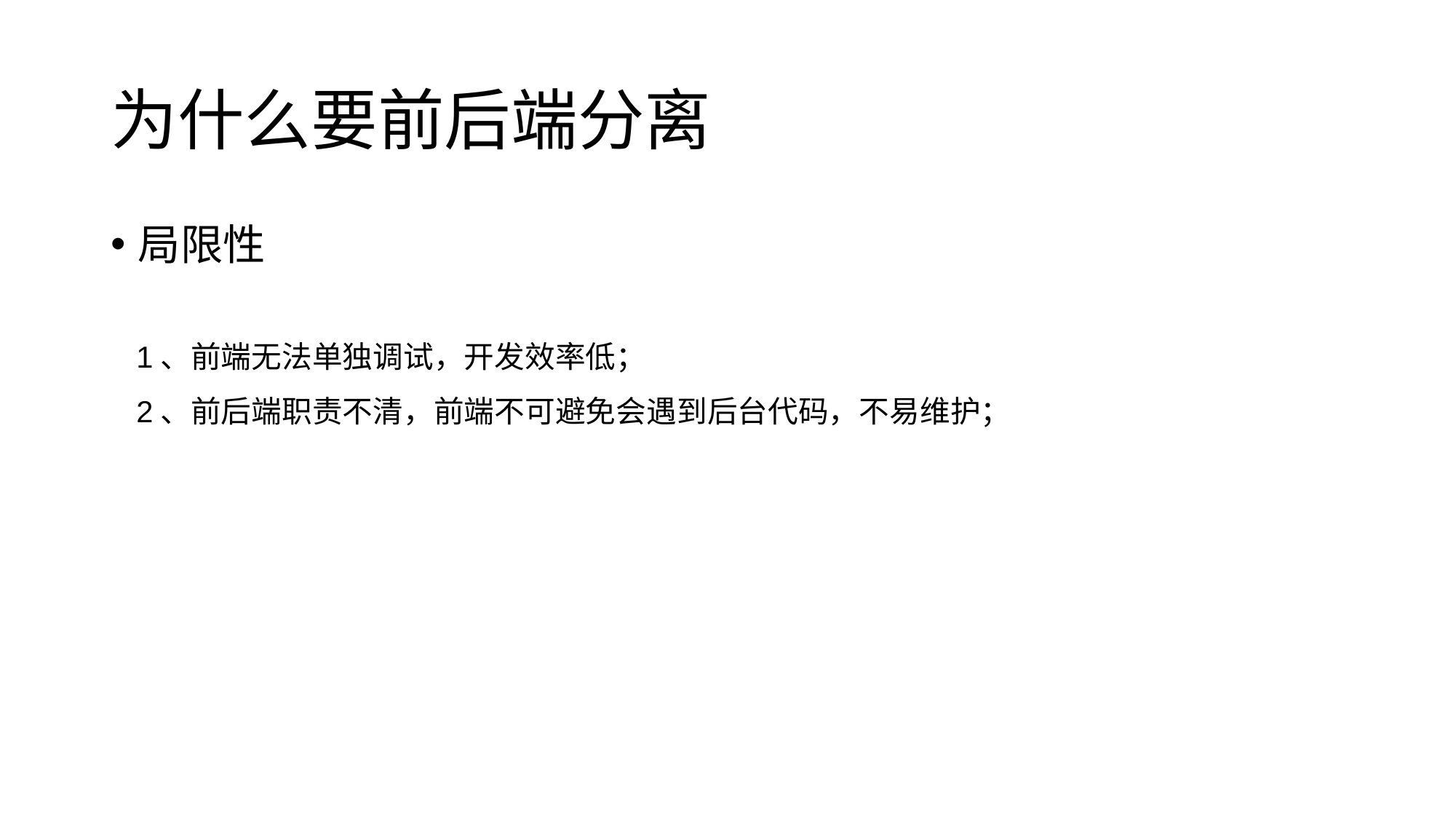

# 为什么要前后端分离
局限性
1、前端无法单独调试，开发效率低；
2、前后端职责不清，前端不可避免会遇到后台代码，不易维护；